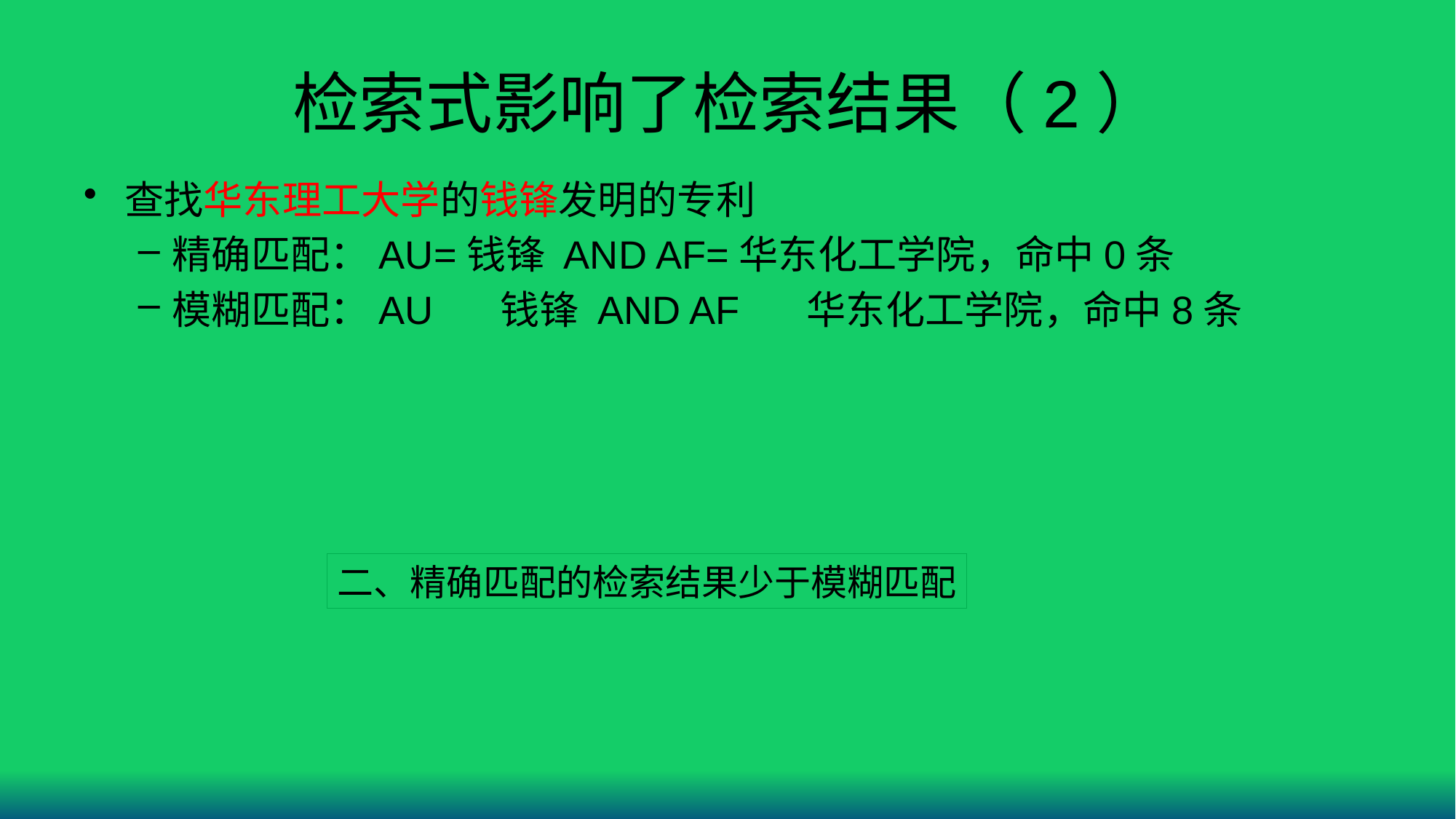

# 检索式影响了检索结果（2）
查找华东理工大学的钱锋发明的专利
精确匹配：AU=钱锋 AND AF=华东化工学院，命中0条
模糊匹配：AU % 钱锋 AND AF % 华东化工学院，命中8条

模糊匹配的检索结果一般多于精确匹配的检索结果

二、精确匹配的检索结果少于模糊匹配